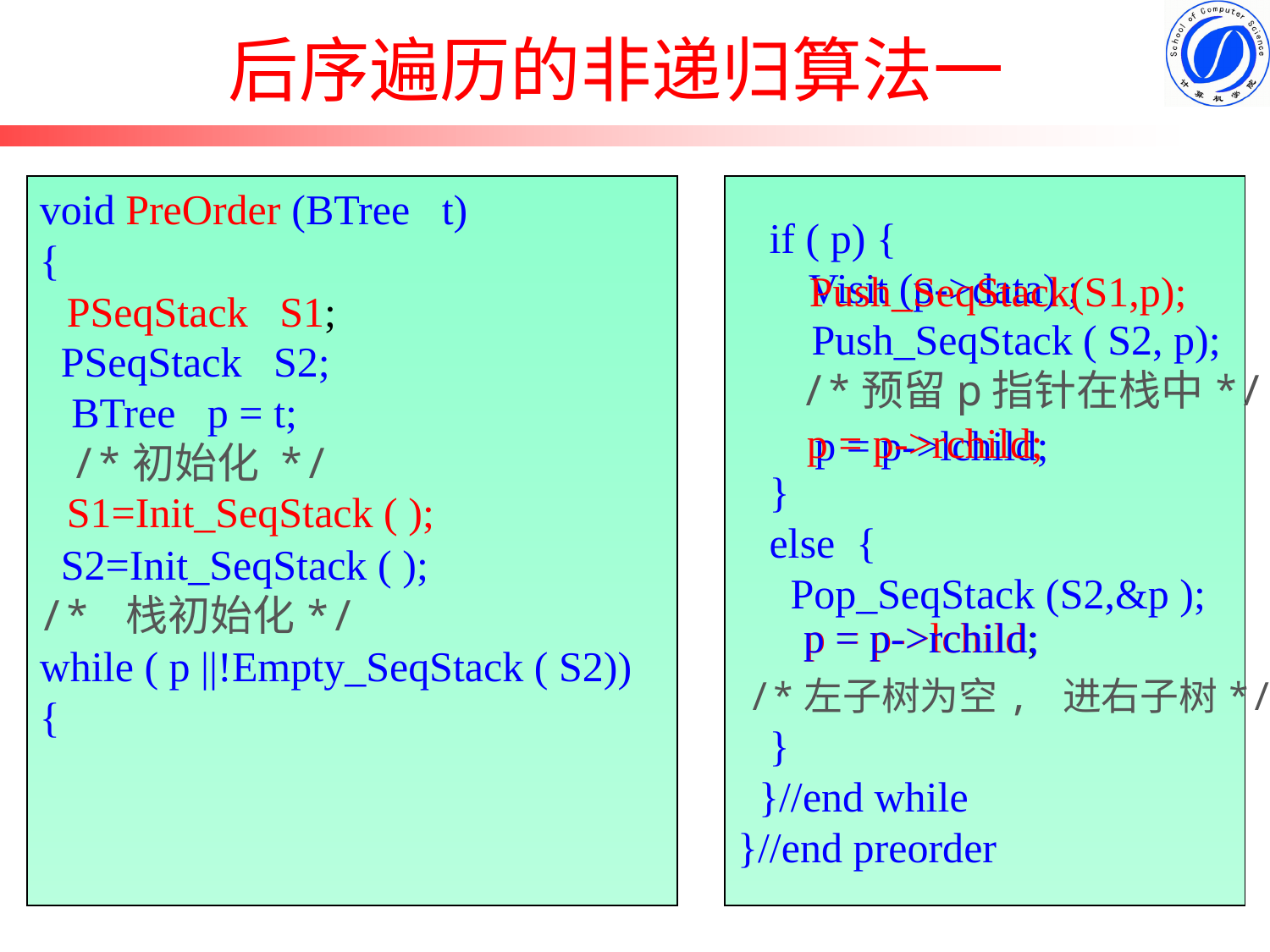

# 后序遍历的非递归算法一
void PreOrder (BTree   t)
{

  PSeqStack   S2;
   BTree   p = t;
   /*初始化 */

  S2=Init_SeqStack ( );
/* 栈初始化*/
while ( p ||!Empty_SeqStack ( S2))
{

   if ( p) {

       Push_SeqStack ( S2, p);
      /*预留p指针在栈中*/

   }
   else  {
     Pop_SeqStack (S2,&p );

 /*左子树为空, 进右子树*/
   }
  }//end while
}//end preorder
Visit (p->data) ;
Push_SeqStack(S1,p);
PSeqStack   S1;
p = p->rchild;
p = p->lchild;
S1=Init_SeqStack ( );
p = p->lchild;
p = p->rchild;